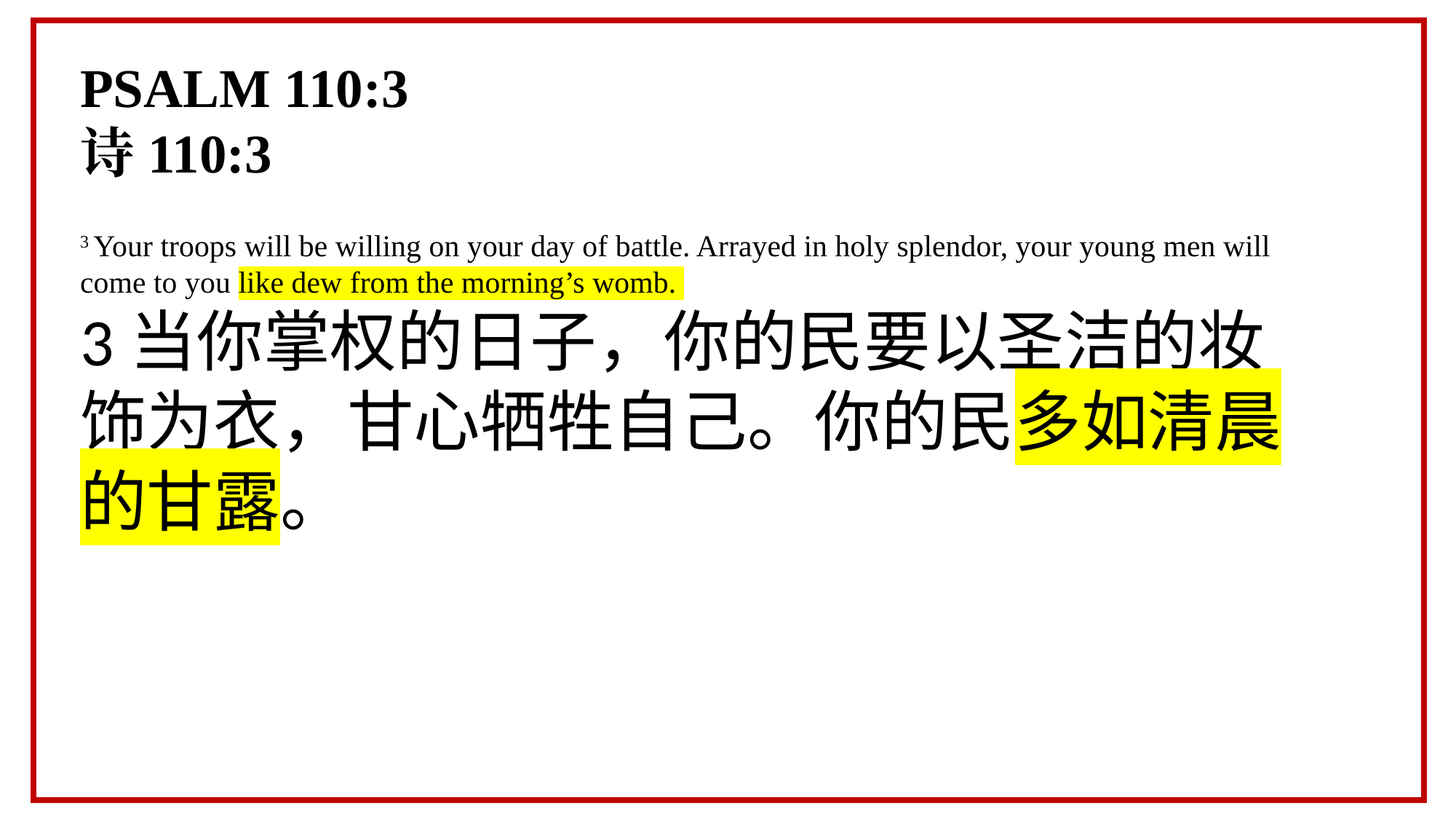

PSALM 110:3
诗110:3
3 Your troops will be willing on your day of battle. Arrayed in holy splendor, your young men will come to you like dew from the morning’s womb.
3当你掌权的日子，你的民要以圣洁的妆饰为衣，甘心牺牲自己。你的民多如清晨的甘露。